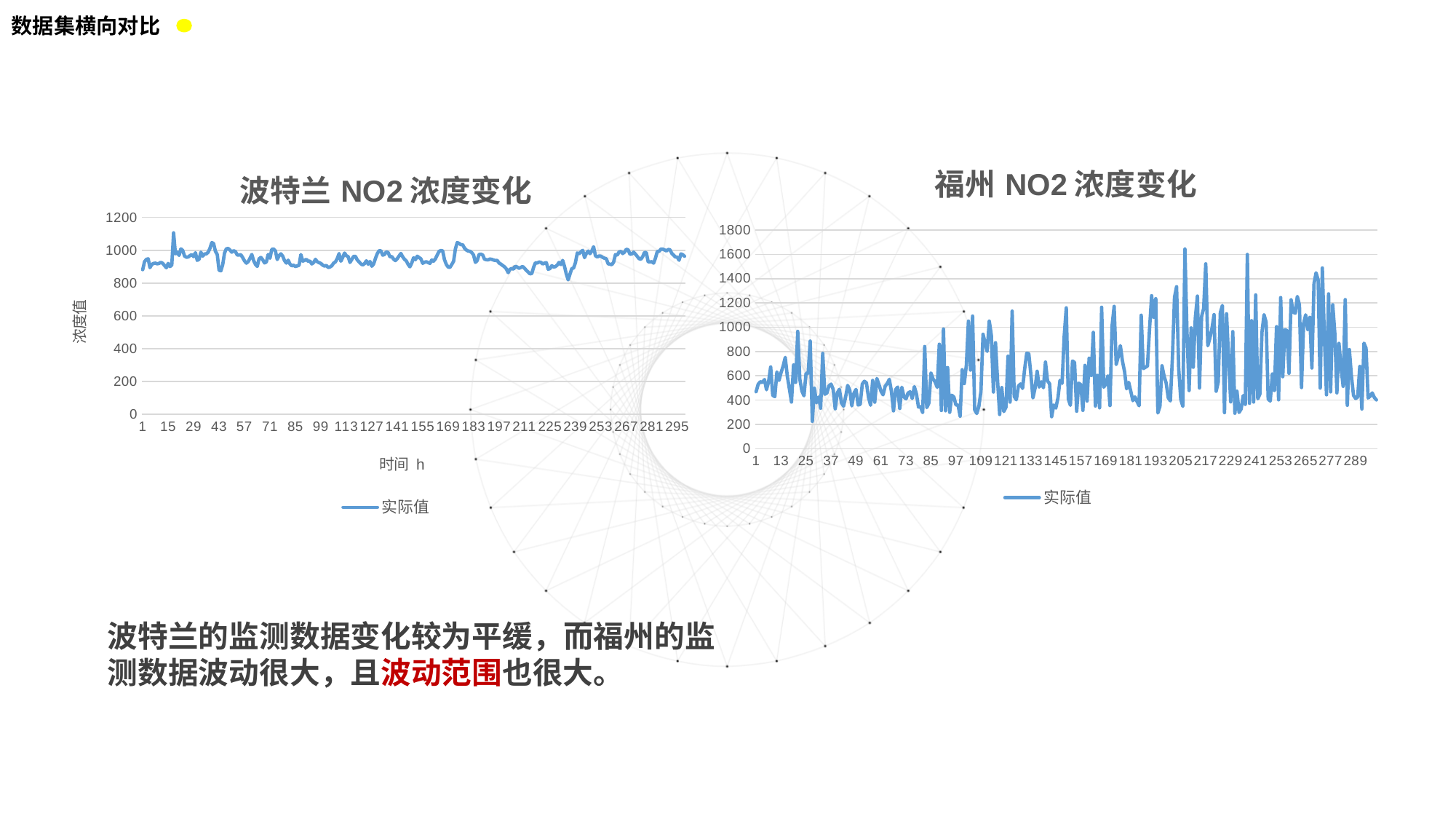

数据集横向对比

### Chart: 福州NO2浓度变化

| Category |  |
|---|---|

### Chart: 波特兰NO2浓度变化

| Category |  |
|---|---|
波特兰的监测数据变化较为平缓，而福州的监测数据波动很大，且波动范围也很大。